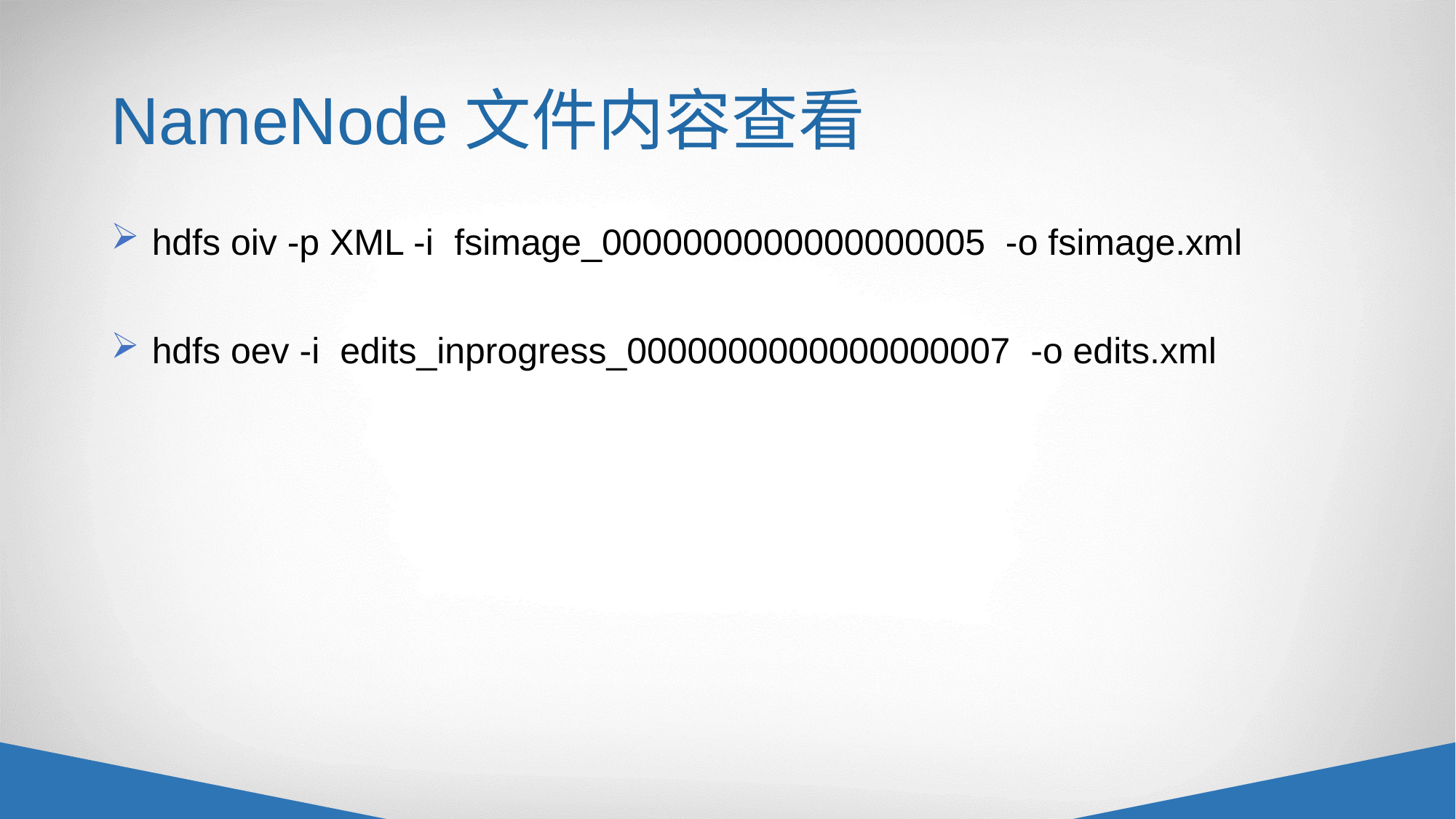

# NameNode文件内容查看
hdfs oiv -p XML -i  fsimage_0000000000000000005  -o fsimage.xml

hdfs oev -i  edits_inprogress_0000000000000000007  -o edits.xml